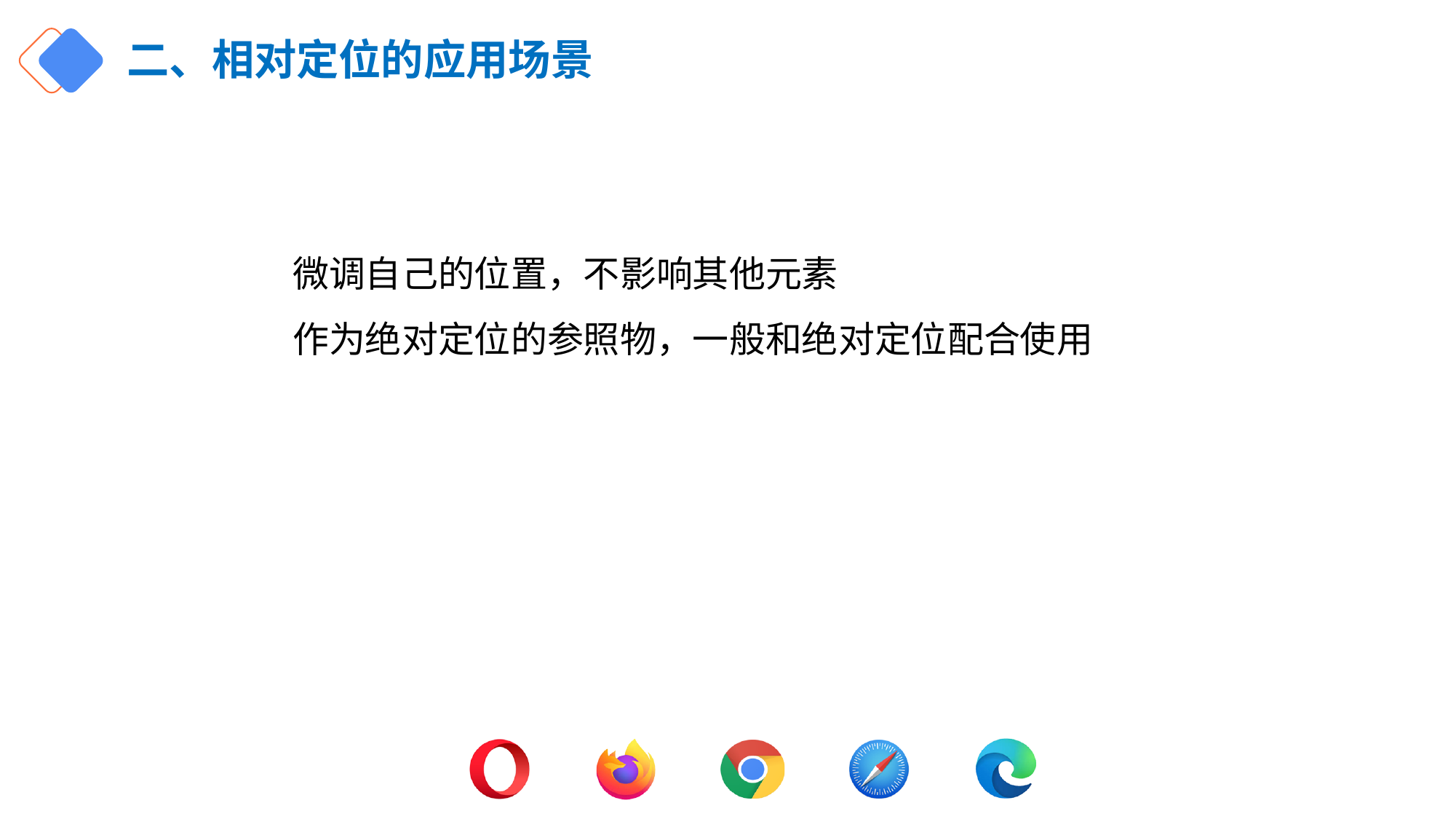

# 二、相对定位的应用场景
微调自己的位置，不影响其他元素
作为绝对定位的参照物，一般和绝对定位配合使用